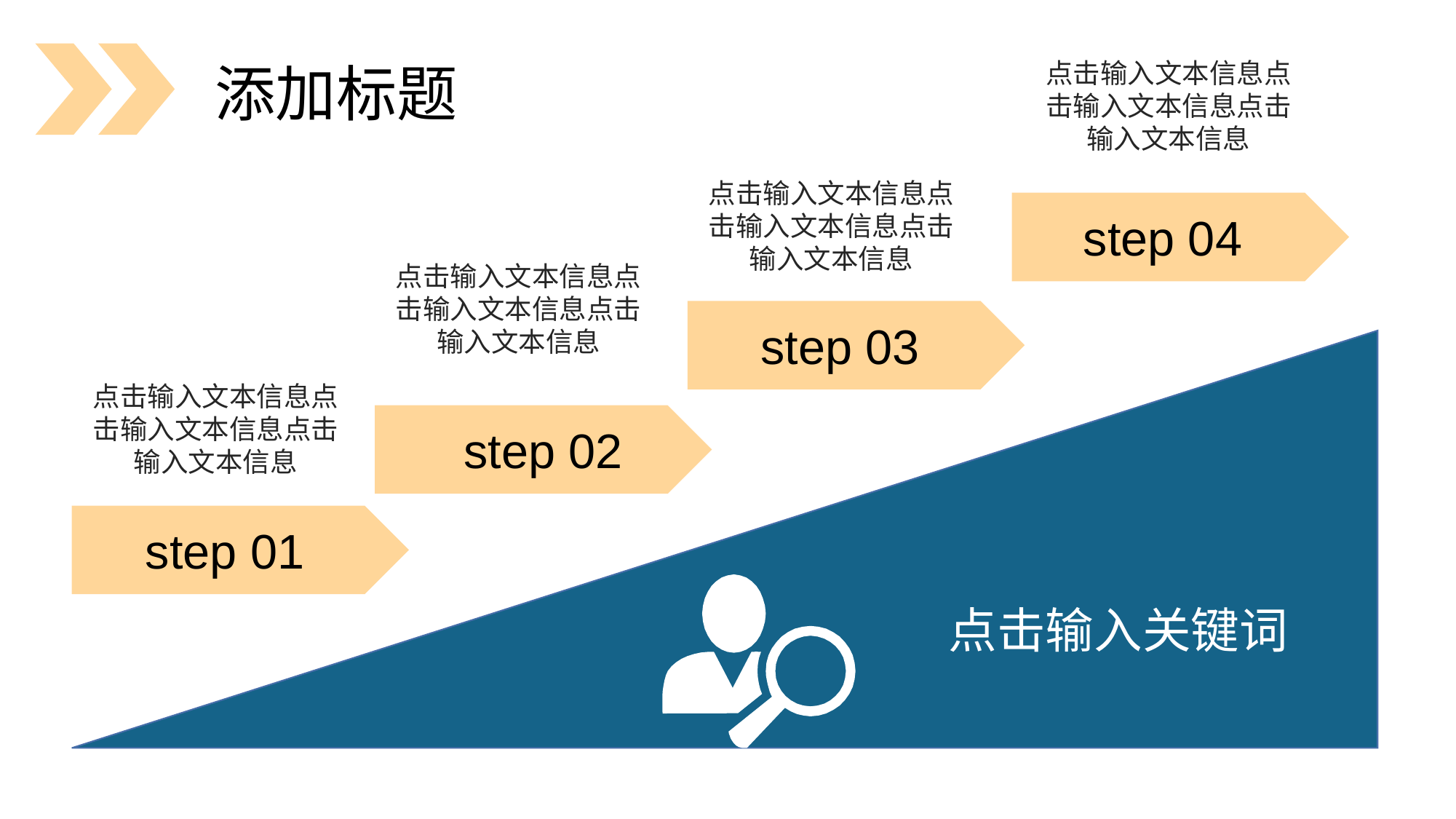

添加标题
点击输入文本信息点击输入文本信息点击输入文本信息
点击输入文本信息点击输入文本信息点击输入文本信息

step 04
点击输入文本信息点击输入文本信息点击输入文本信息

step 03

点击输入文本信息点击输入文本信息点击输入文本信息

step 02

step 01

点击输入关键词